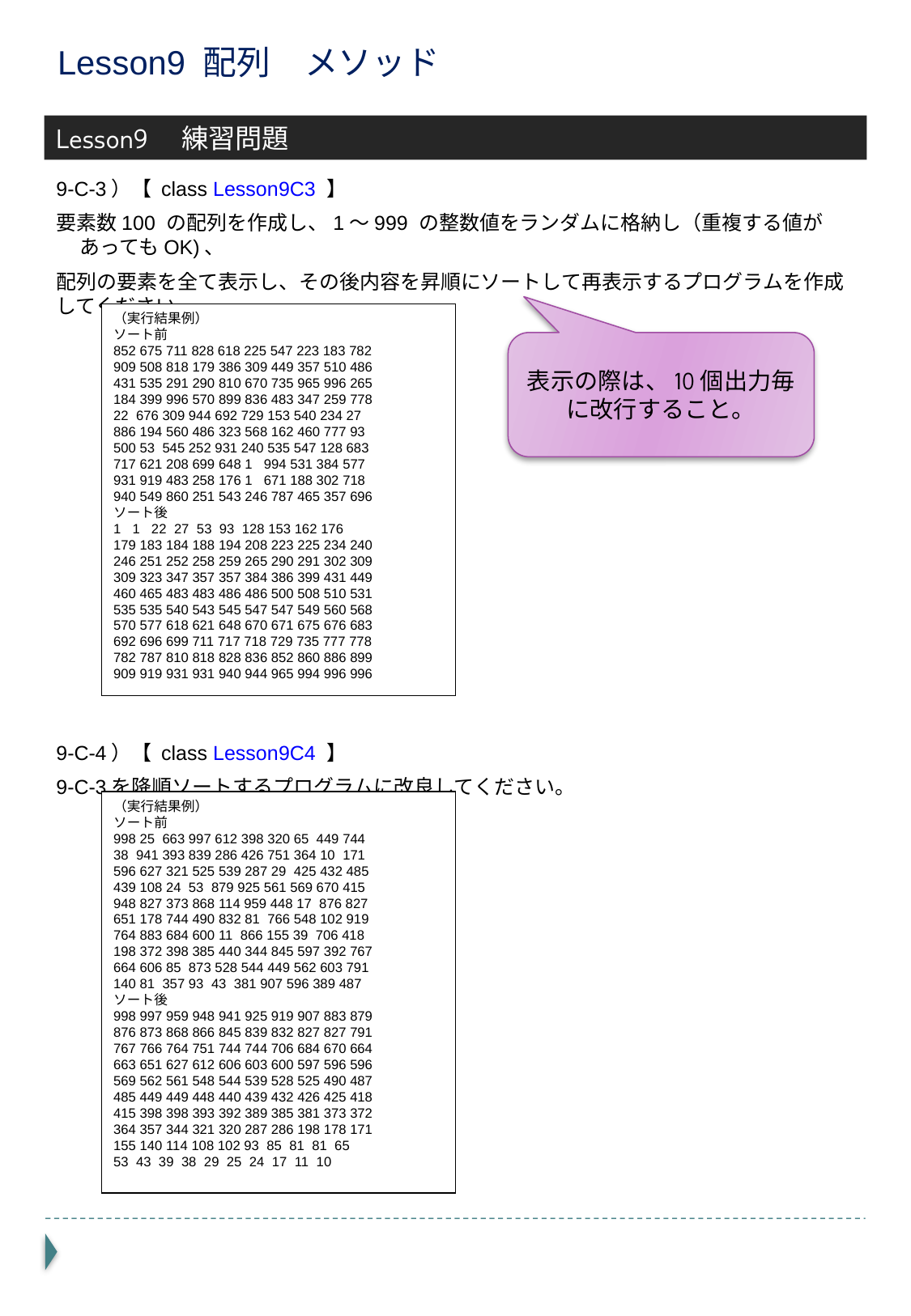

# Lesson9 配列　メソッド
Lesson9　練習問題
9-C-3）【 class Lesson9C3 】
要素数100 の配列を作成し、1～999 の整数値をランダムに格納し（重複する値があってもOK)、
配列の要素を全て表示し、その後内容を昇順にソートして再表示するプログラムを作成してください。

9-C-4）【 class Lesson9C4 】
9-C-3を降順ソートするプログラムに改良してください。

（実行結果例）
ソート前
852 675 711 828 618 225 547 223 183 782
909 508 818 179 386 309 449 357 510 486
431 535 291 290 810 670 735 965 996 265
184 399 996 570 899 836 483 347 259 778
22  676 309 944 692 729 153 540 234 27
886 194 560 486 323 568 162 460 777 93
500 53  545 252 931 240 535 547 128 683
717 621 208 699 648 1   994 531 384 577
931 919 483 258 176 1   671 188 302 718
940 549 860 251 543 246 787 465 357 696
ソート後
1   1   22  27  53  93  128 153 162 176
179 183 184 188 194 208 223 225 234 240
246 251 252 258 259 265 290 291 302 309
309 323 347 357 357 384 386 399 431 449
460 465 483 483 486 486 500 508 510 531
535 535 540 543 545 547 547 549 560 568
570 577 618 621 648 670 671 675 676 683
692 696 699 711 717 718 729 735 777 778
782 787 810 818 828 836 852 860 886 899
909 919 931 931 940 944 965 994 996 996
表示の際は、10個出力毎に改行すること。
（実行結果例）
ソート前
998 25  663 997 612 398 320 65  449 744
38  941 393 839 286 426 751 364 10  171
596 627 321 525 539 287 29  425 432 485
439 108 24  53  879 925 561 569 670 415
948 827 373 868 114 959 448 17  876 827
651 178 744 490 832 81  766 548 102 919
764 883 684 600 11  866 155 39  706 418
198 372 398 385 440 344 845 597 392 767
664 606 85  873 528 544 449 562 603 791
140 81  357 93  43  381 907 596 389 487
ソート後
998 997 959 948 941 925 919 907 883 879
876 873 868 866 845 839 832 827 827 791
767 766 764 751 744 744 706 684 670 664
663 651 627 612 606 603 600 597 596 596
569 562 561 548 544 539 528 525 490 487
485 449 449 448 440 439 432 426 425 418
415 398 398 393 392 389 385 381 373 372
364 357 344 321 320 287 286 198 178 171
155 140 114 108 102 93  85  81  81  65
53  43  39  38  29  25  24  17  11  10